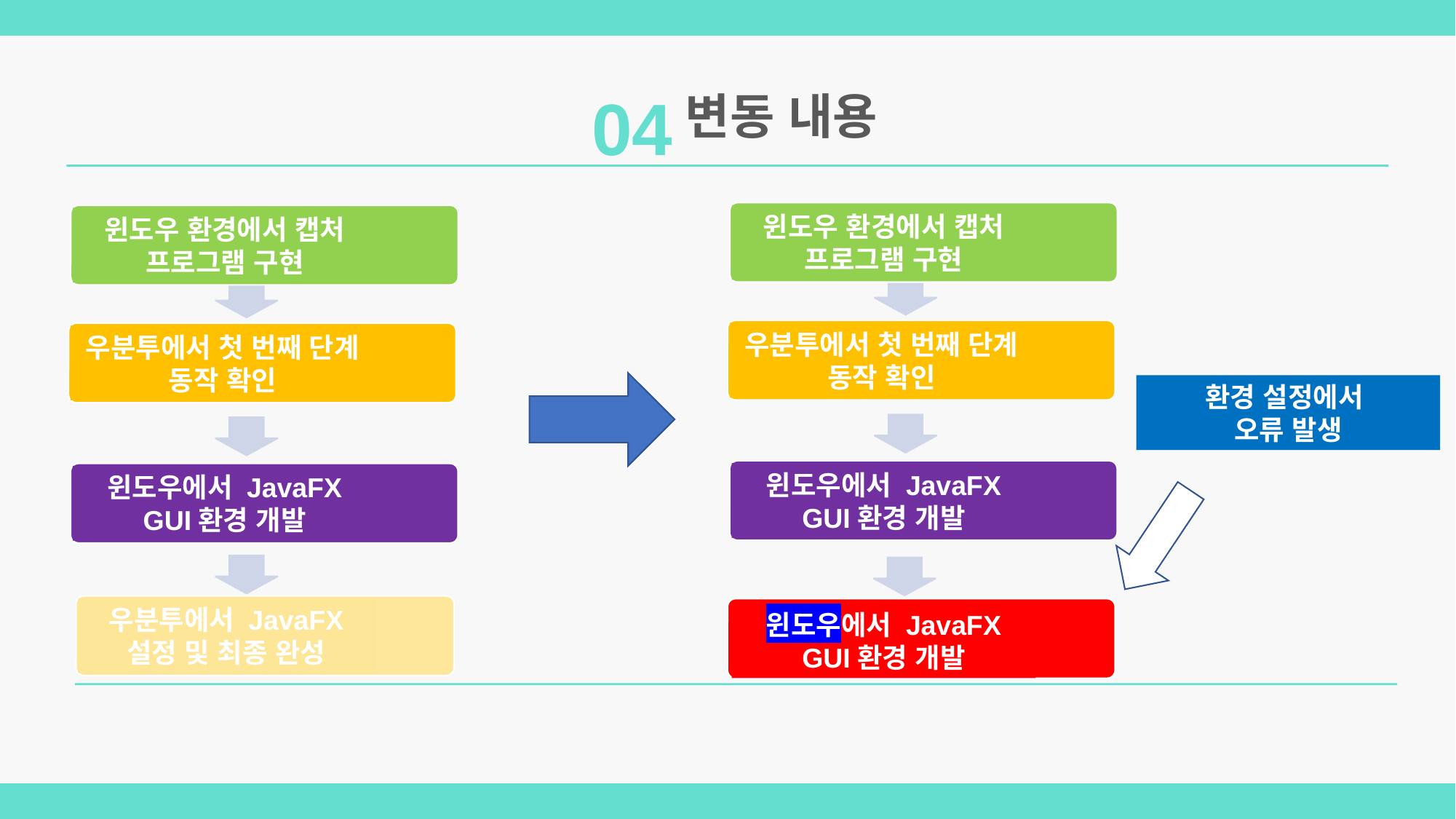

04
변동 내용

윈도우 환경에서 캡처 프로그램 구현

윈도우 환경에서 캡처 프로그램 구현

우분투에서 첫 번째 단계 동작 확인

우분투에서 첫 번째 단계 동작 확인

환경 설정에서
오류 발생

윈도우에서 JavaFX GUI환경 개발

윈도우에서 JavaFX GUI환경 개발

우분투에서 JavaFX
설정 및 최종 완성

윈도우에서 JavaFX GUI환경 개발